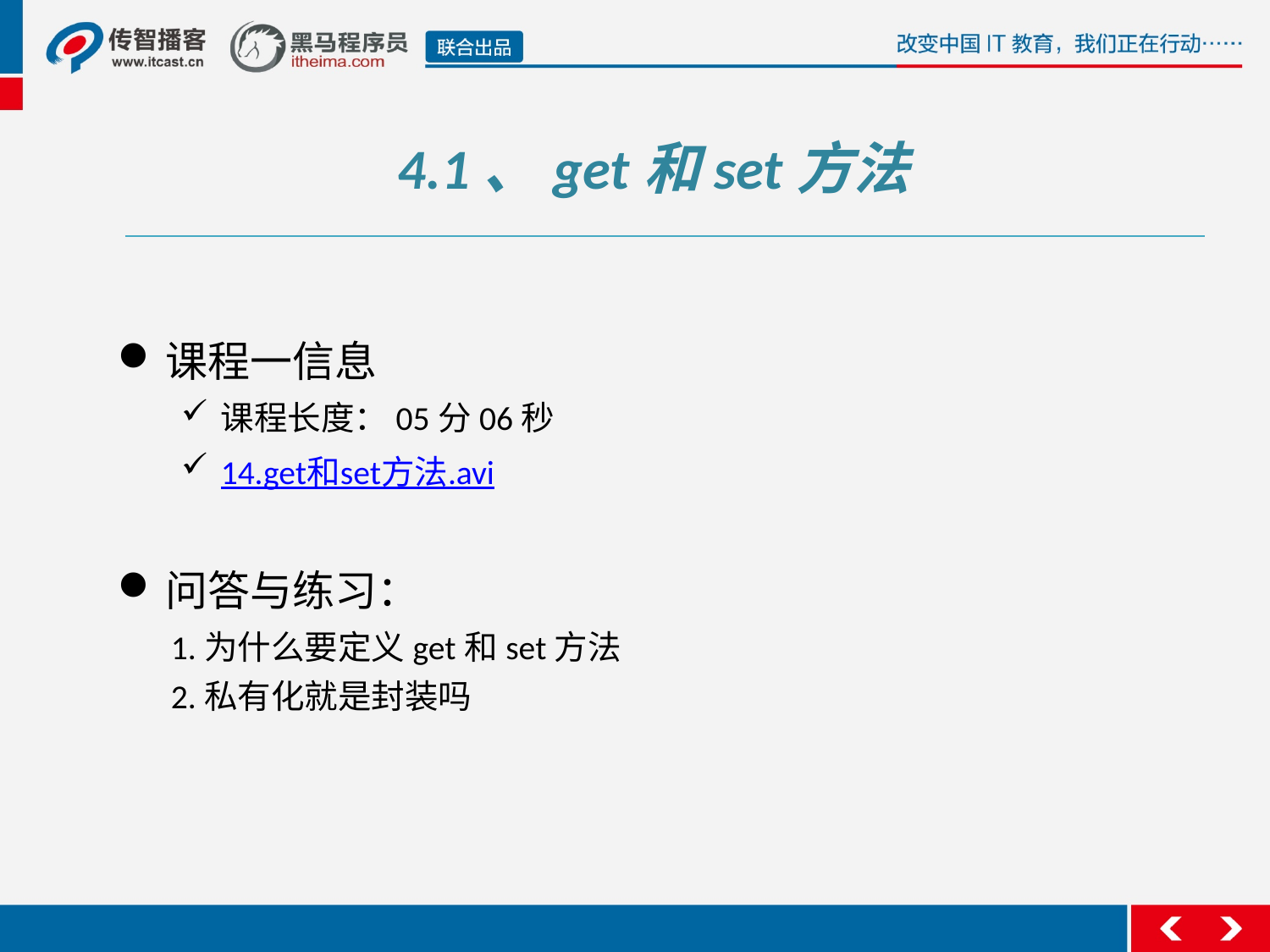

4.1、get和set方法

课程一信息
课程长度：05分06秒
14.get和set方法.avi

问答与练习：
       1.为什么要定义get和set方法
       2.私有化就是封装吗